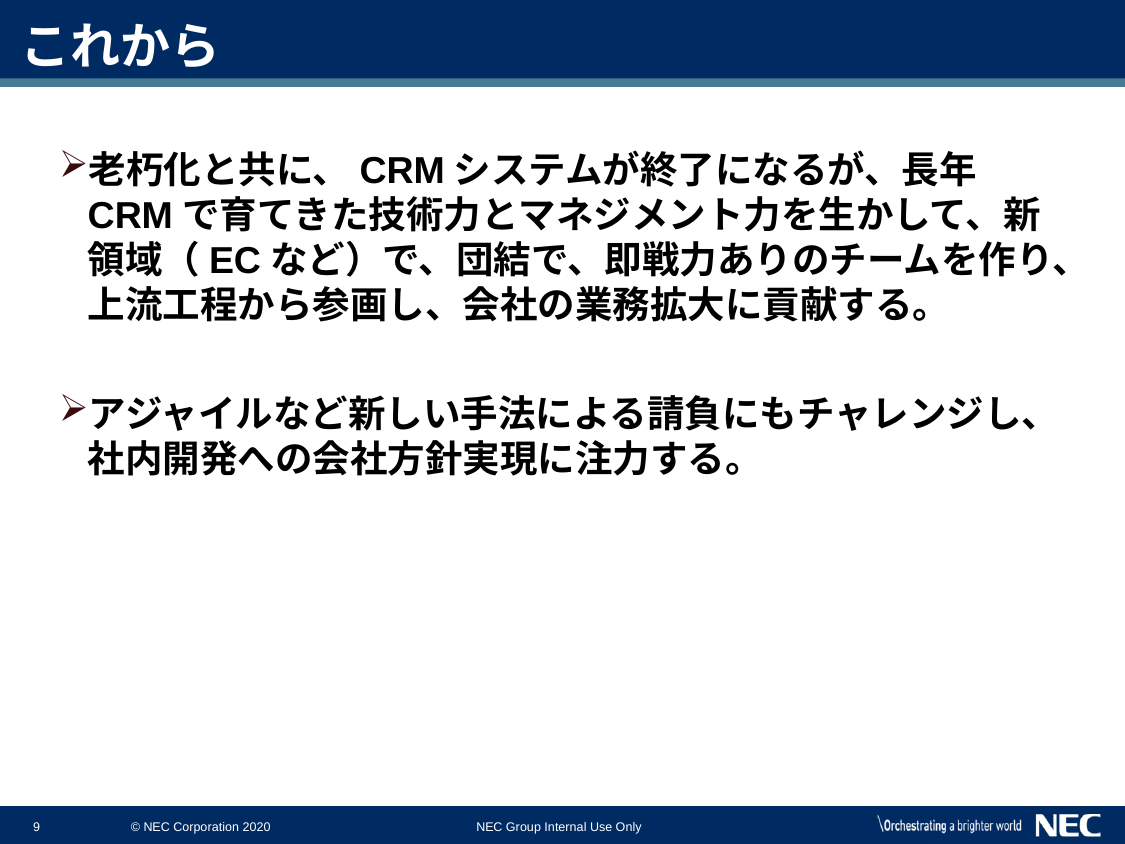

# これから
老朽化と共に、CRMシステムが終了になるが、長年CRMで育てきた技術力とマネジメント力を生かして、新領域（ECなど）で、団結で、即戦力ありのチームを作り、上流工程から参画し、会社の業務拡大に貢献する。

アジャイルなど新しい手法による請負にもチャレンジし、社内開発への会社方針実現に注力する。